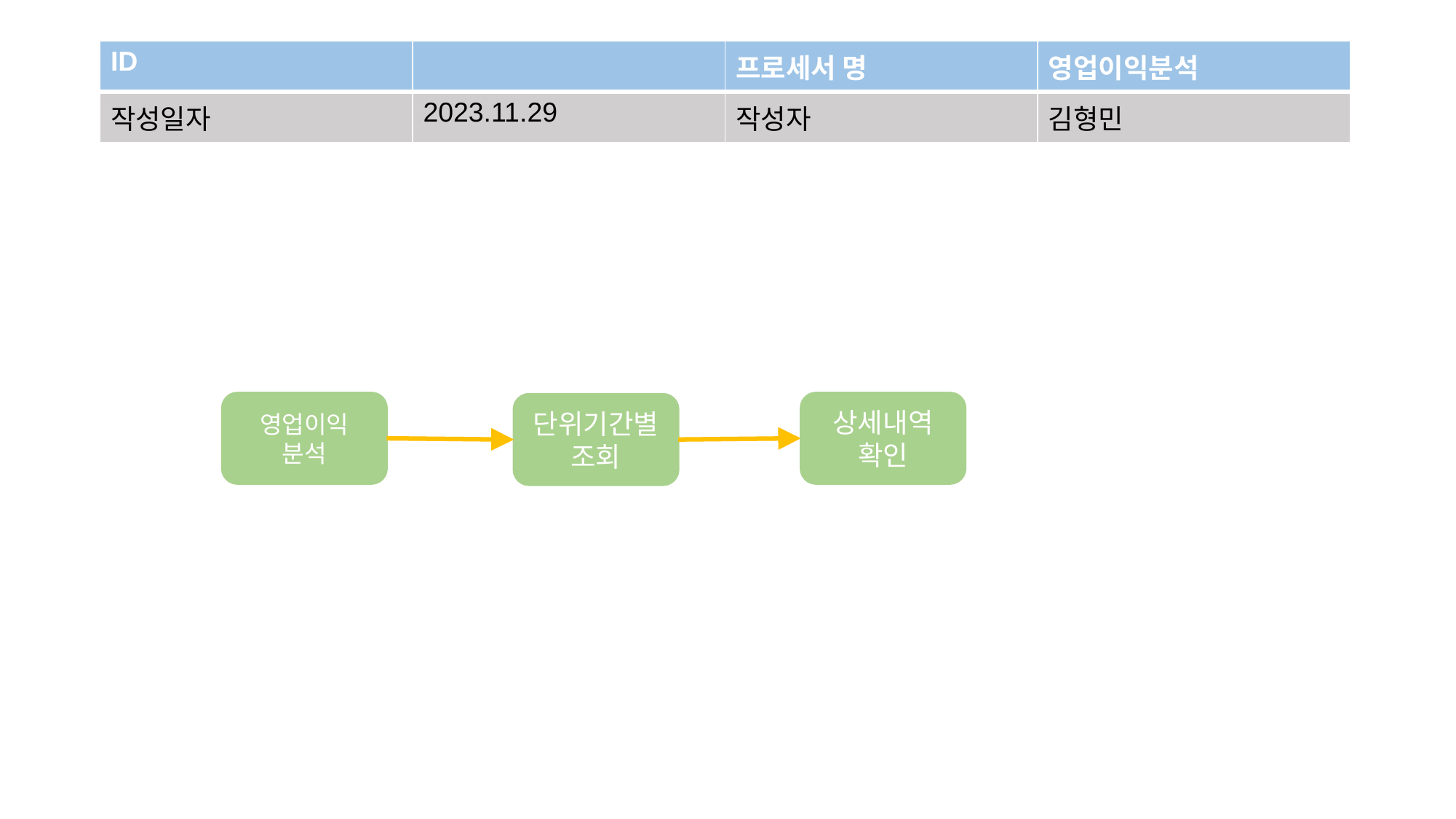

| ID |  | 프로세서 명 | 영업이익분석 |
| --- | --- | --- | --- |
| 작성일자 | 2023.11.29 | 작성자 | 김형민 |
영업이익
분석
상세내역 확인
단위기간별 조회